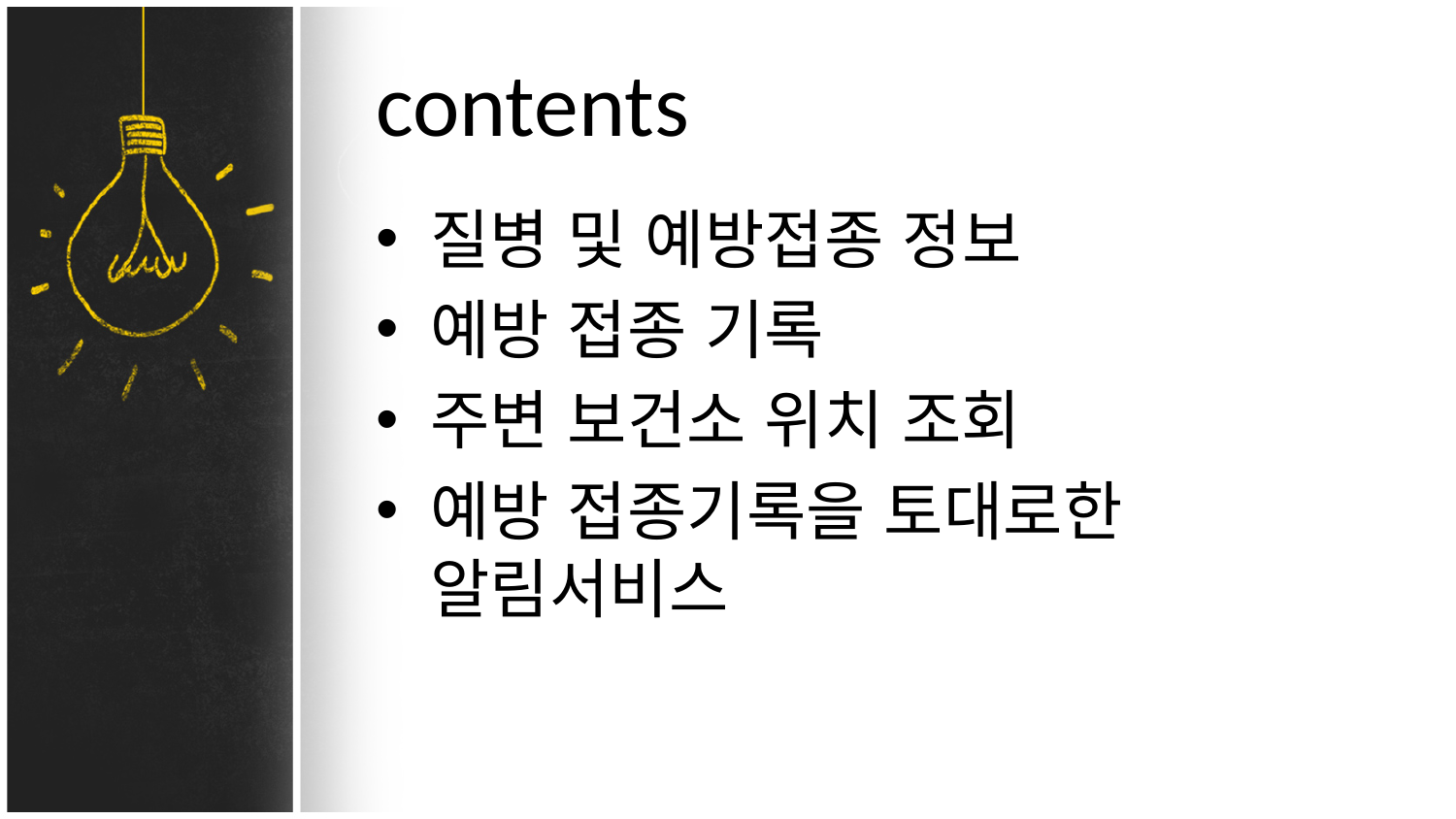

# contents
질병 및 예방접종 정보
예방 접종 기록
주변 보건소 위치 조회
예방 접종기록을 토대로한 알림서비스